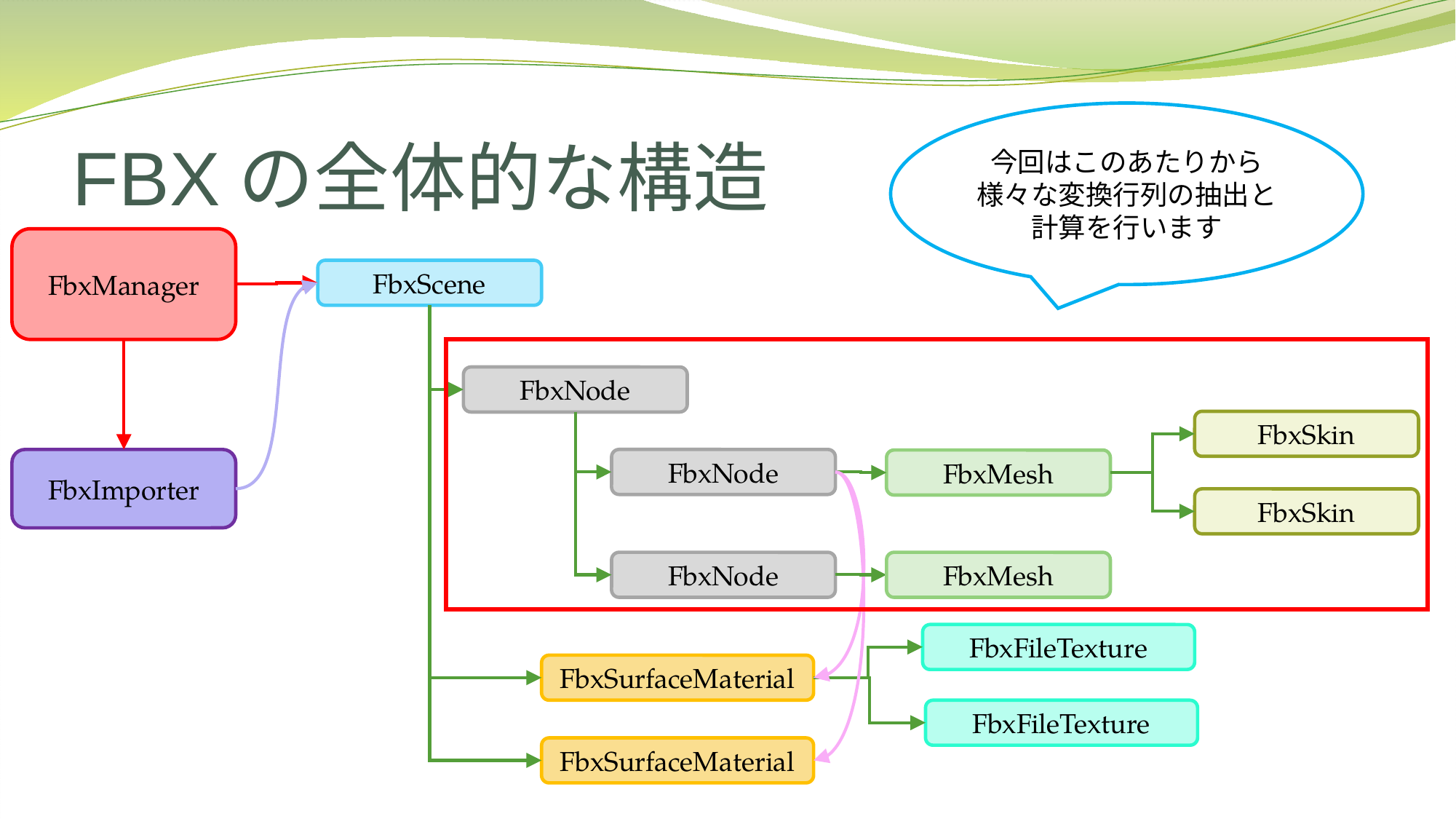

# FBXの全体的な構造
今回はこのあたりから
様々な変換行列の抽出と
計算を行います
FbxManager
FbxScene

FbxNode
FbxSkin
FbxImporter
FbxNode
FbxMesh
FbxSkin
FbxNode
FbxMesh
FbxFileTexture
FbxSurfaceMaterial
FbxFileTexture
FbxSurfaceMaterial